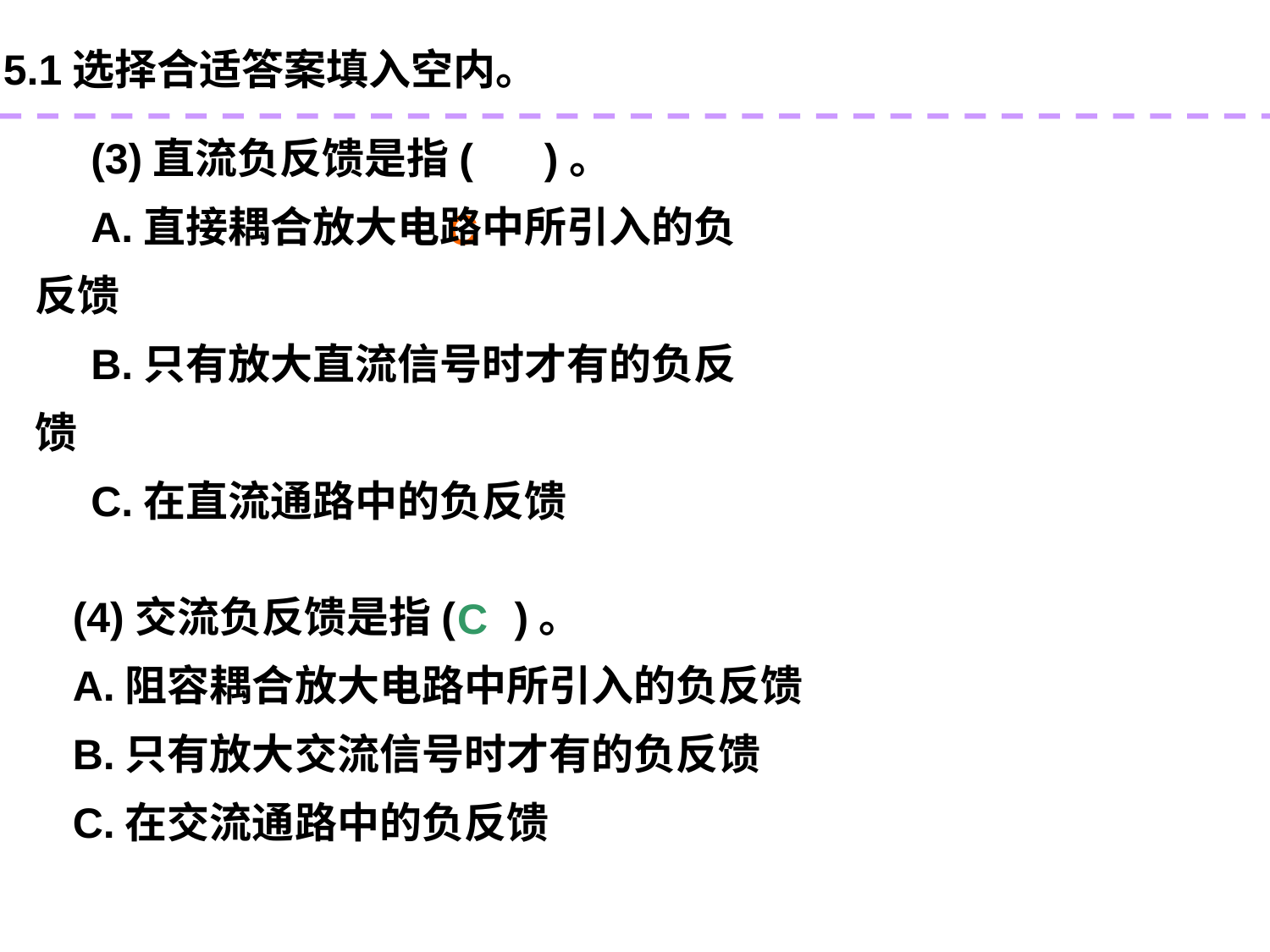

5.1选择合适答案填入空内。

(3)直流负反馈是指(      )。
A.直接耦合放大电路中所引入的负反馈
B.只有放大直流信号时才有的负反馈
C.在直流通路中的负反馈
C
(4)交流负反馈是指(     )。
A.阻容耦合放大电路中所引入的负反馈
B.只有放大交流信号时才有的负反馈
C.在交流通路中的负反馈
C